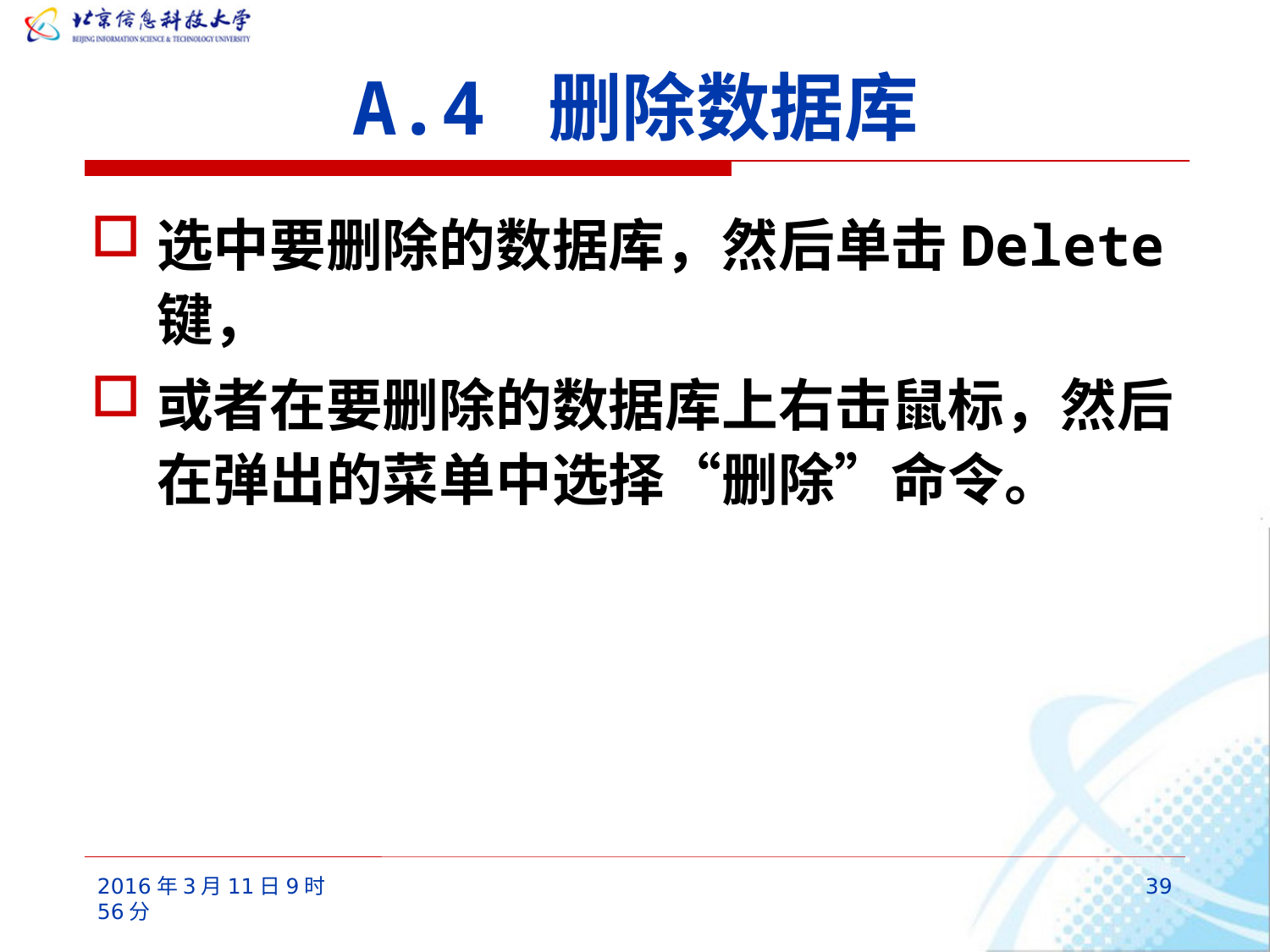

# A.4 删除数据库
选中要删除的数据库，然后单击Delete键，
或者在要删除的数据库上右击鼠标，然后在弹出的菜单中选择“删除”命令。
2016年3月11日9时56分
39